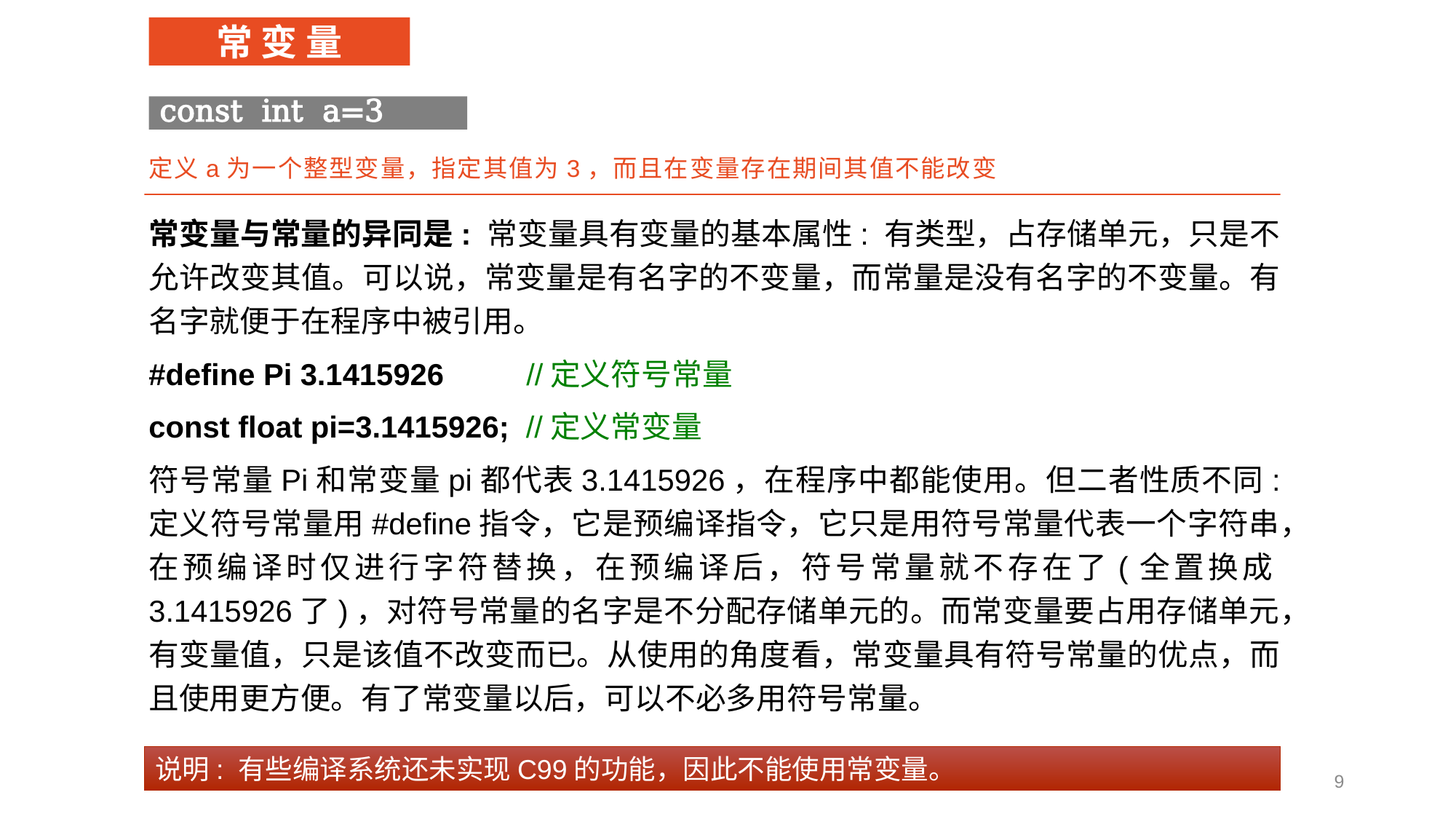

常 变 量
const  int  a=3
定义a为一个整型变量，指定其值为3，而且在变量存在期间其值不能改变
常变量与常量的异同是: 常变量具有变量的基本属性: 有类型，占存储单元，只是不允许改变其值。可以说，常变量是有名字的不变量，而常量是没有名字的不变量。有名字就便于在程序中被引用。
#define Pi 3.1415926	      //定义符号常量
const float pi=3.1415926;  //定义常变量
符号常量Pi和常变量pi都代表3.1415926，在程序中都能使用。但二者性质不同: 定义符号常量用#define指令，它是预编译指令，它只是用符号常量代表一个字符串，在预编译时仅进行字符替换，在预编译后，符号常量就不存在了(全置换成3.1415926了)，对符号常量的名字是不分配存储单元的。而常变量要占用存储单元，有变量值，只是该值不改变而已。从使用的角度看，常变量具有符号常量的优点，而且使用更方便。有了常变量以后，可以不必多用符号常量。
说明: 有些编译系统还未实现C99的功能，因此不能使用常变量。
9